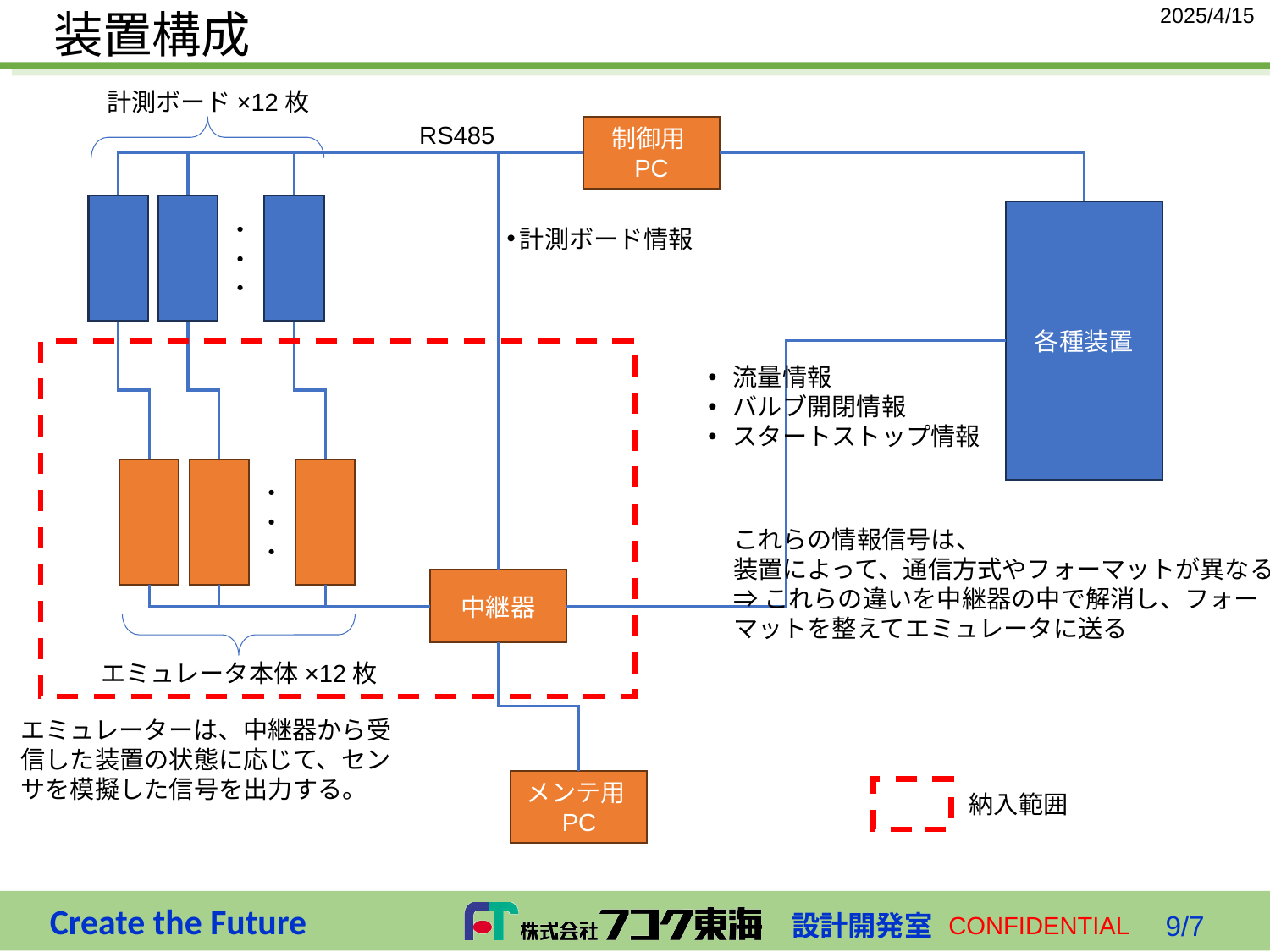

2025/4/15
# 装置構成

計測ボード×12枚
RS485
制御用PC

・・・

各種装置
計測ボード情報

流量情報
バルブ開閉情報
スタートストップ情報

・・・

これらの情報信号は、
装置によって、通信方式やフォーマットが異なる。
⇒これらの違いを中継器の中で解消し、フォーマットを整えてエミュレータに送る
中継器
エミュレータ本体×12枚
エミュレーターは、中継器から受信した装置の状態に応じて、センサを模擬した信号を出力する。
納入範囲
メンテ用PC

9
/7